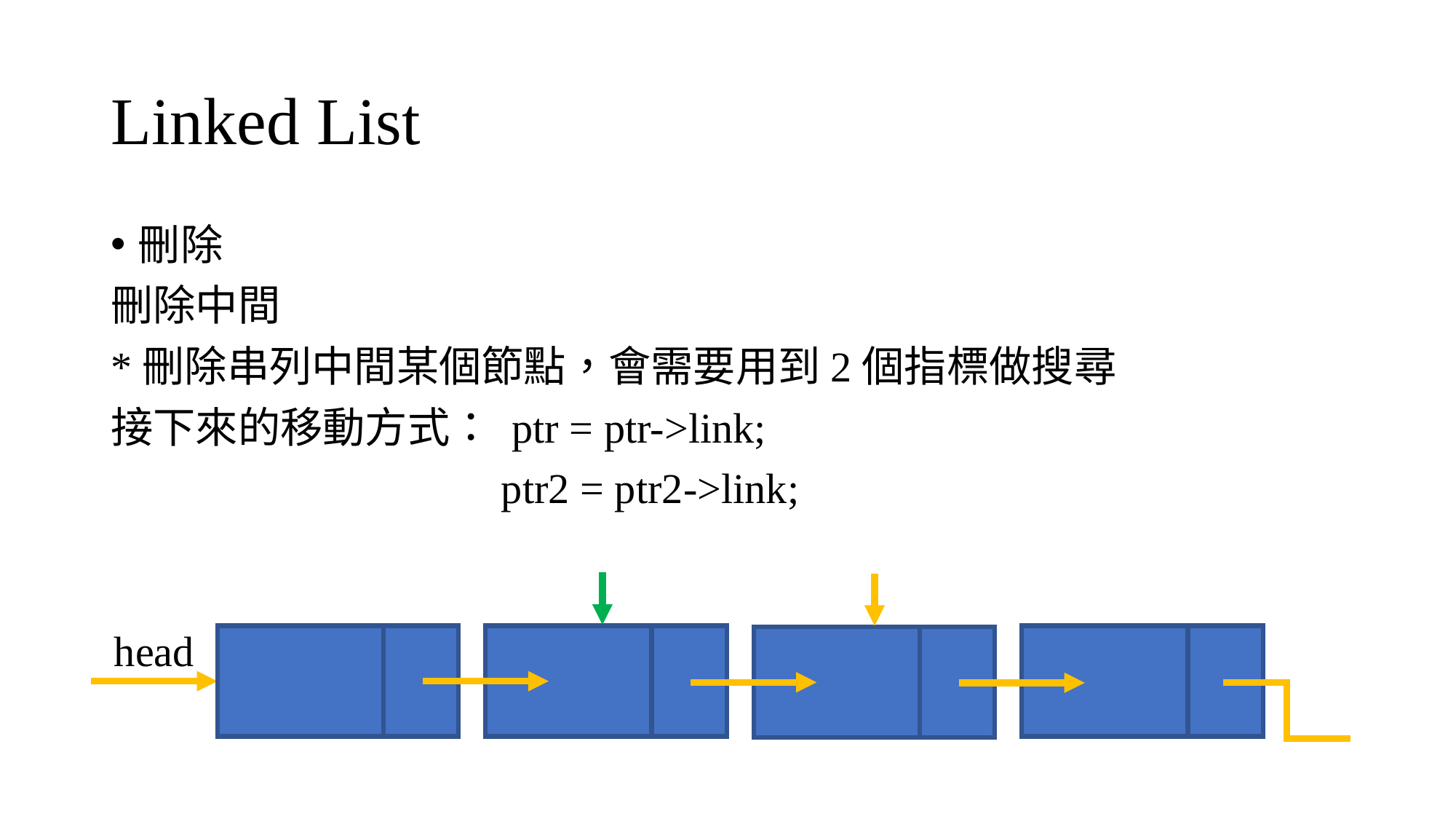

# Linked List
刪除
刪除中間
*刪除串列中間某個節點，會需要用到2個指標做搜尋
接下來的移動方式： ptr = ptr->link;
                                     ptr2 = ptr2->link;
head